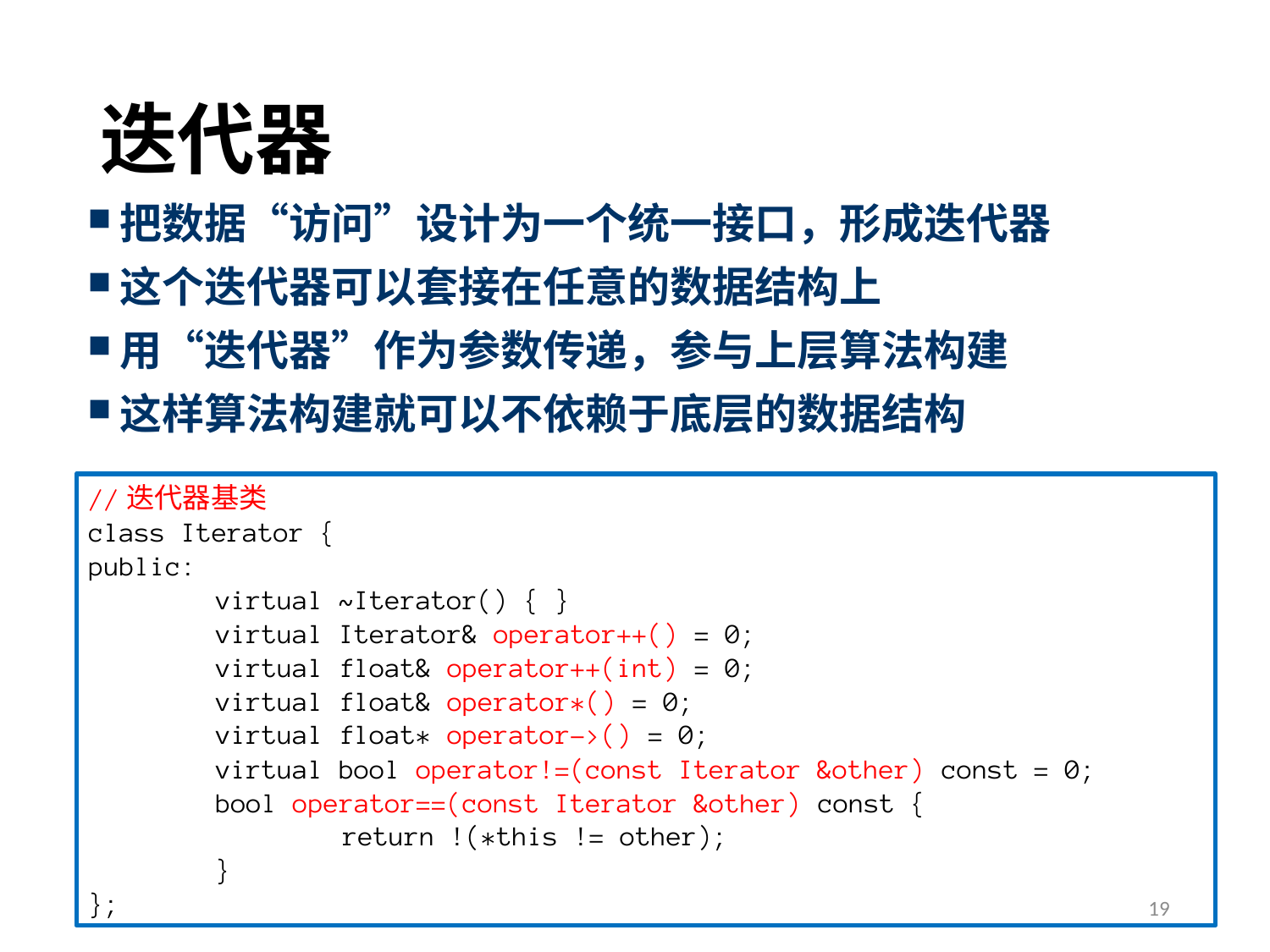

# 迭代器
把数据“访问”设计为一个统一接口，形成迭代器
这个迭代器可以套接在任意的数据结构上
用“迭代器”作为参数传递，参与上层算法构建
这样算法构建就可以不依赖于底层的数据结构

//迭代器基类
class Iterator {
public:
	virtual ~Iterator() { }
	virtual Iterator& operator++() = 0;
	virtual float& operator++(int) = 0;
	virtual float& operator*() = 0;
	virtual float* operator->() = 0;
	virtual bool operator!=(const Iterator &other) const = 0;
	bool operator==(const Iterator &other) const {
		return !(*this != other);
	}
};
19